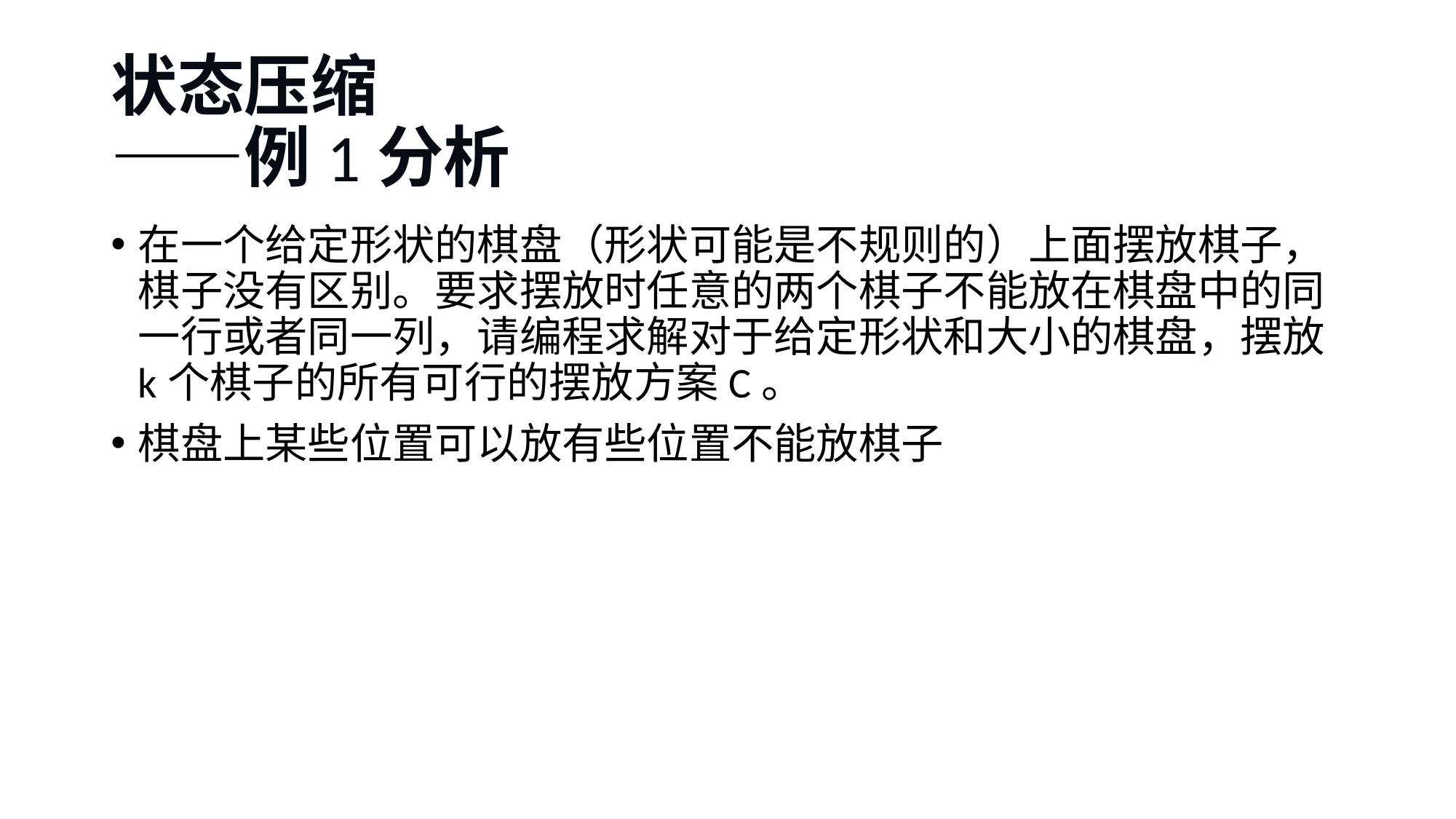

# 状态压缩 ——例1分析
在一个给定形状的棋盘（形状可能是不规则的）上面摆放棋子，棋子没有区别。要求摆放时任意的两个棋子不能放在棋盘中的同一行或者同一列，请编程求解对于给定形状和大小的棋盘，摆放k个棋子的所有可行的摆放方案C。
棋盘上某些位置可以放有些位置不能放棋子